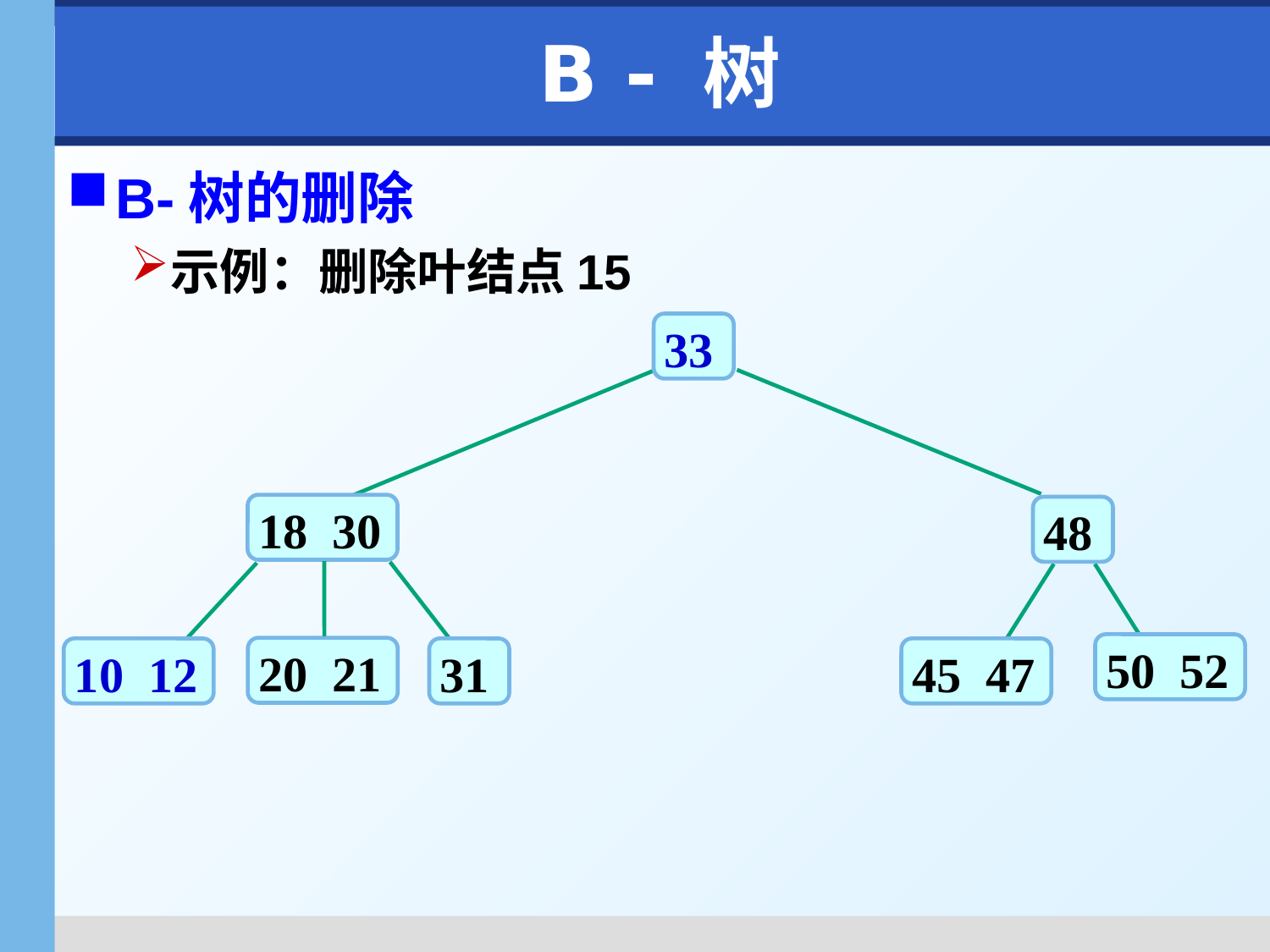

# B - 树
B-树的删除
示例：删除叶结点15

33

18  30
48

50  52
20  21
10  12
31
45  47